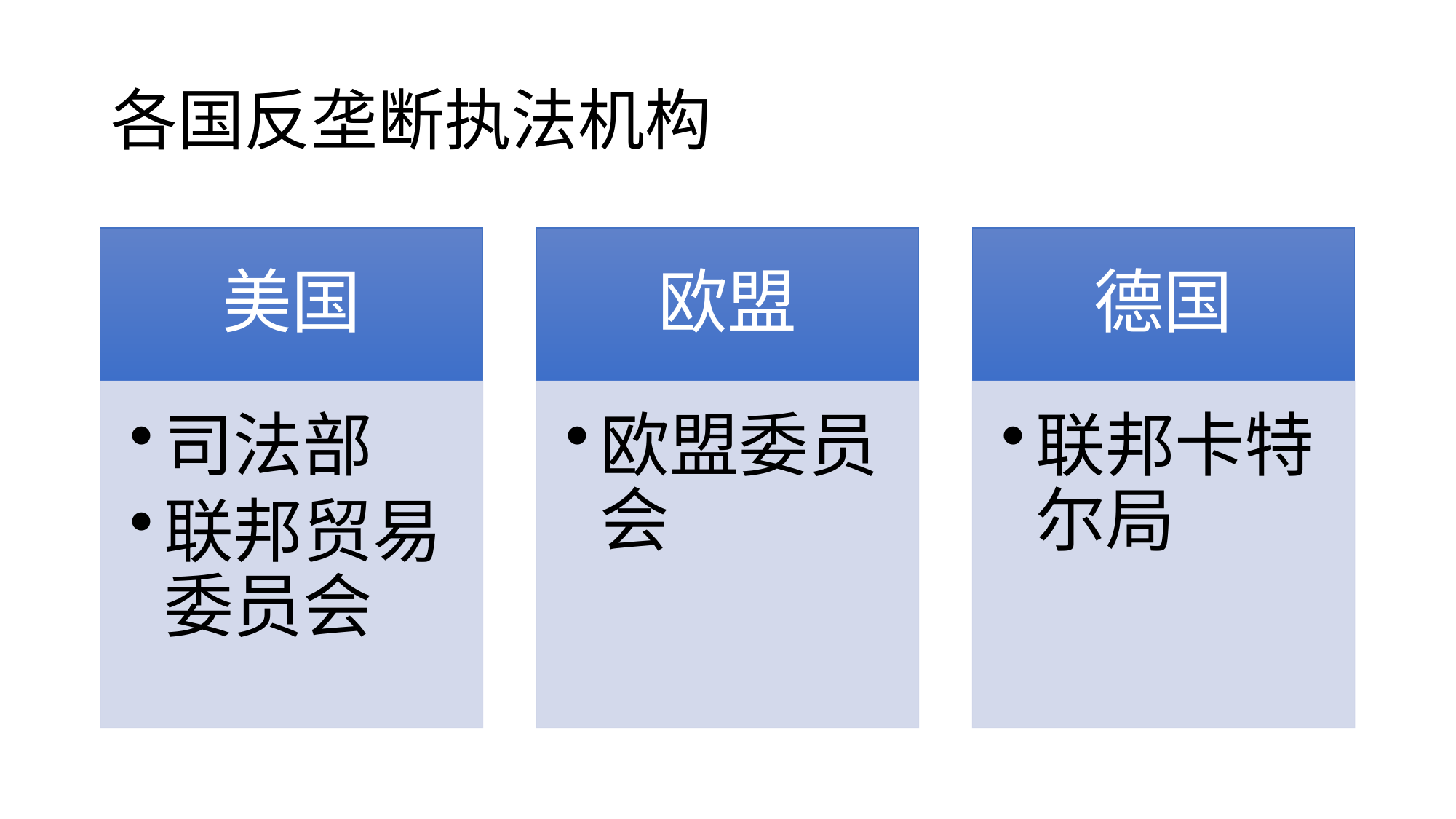

# 各国反垄断执法机构
美国
司法部
联邦贸易委员会
欧盟
欧盟委员会
德国
联邦卡特尔局